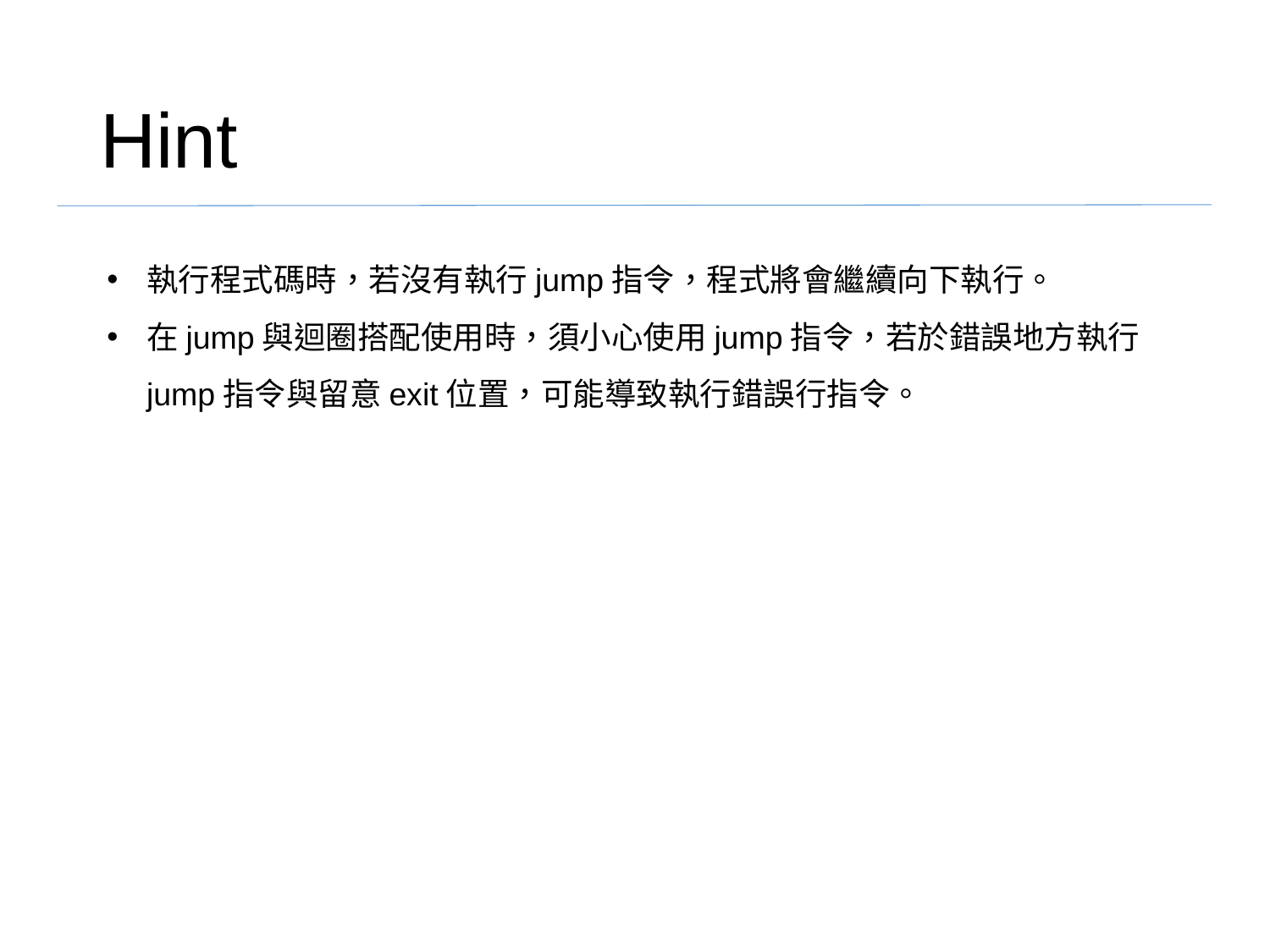

# Hint
執行程式碼時，若沒有執行jump指令，程式將會繼續向下執行。
在jump與迴圈搭配使用時，須小心使用jump指令，若於錯誤地方執行jump指令與留意exit位置，可能導致執行錯誤行指令。